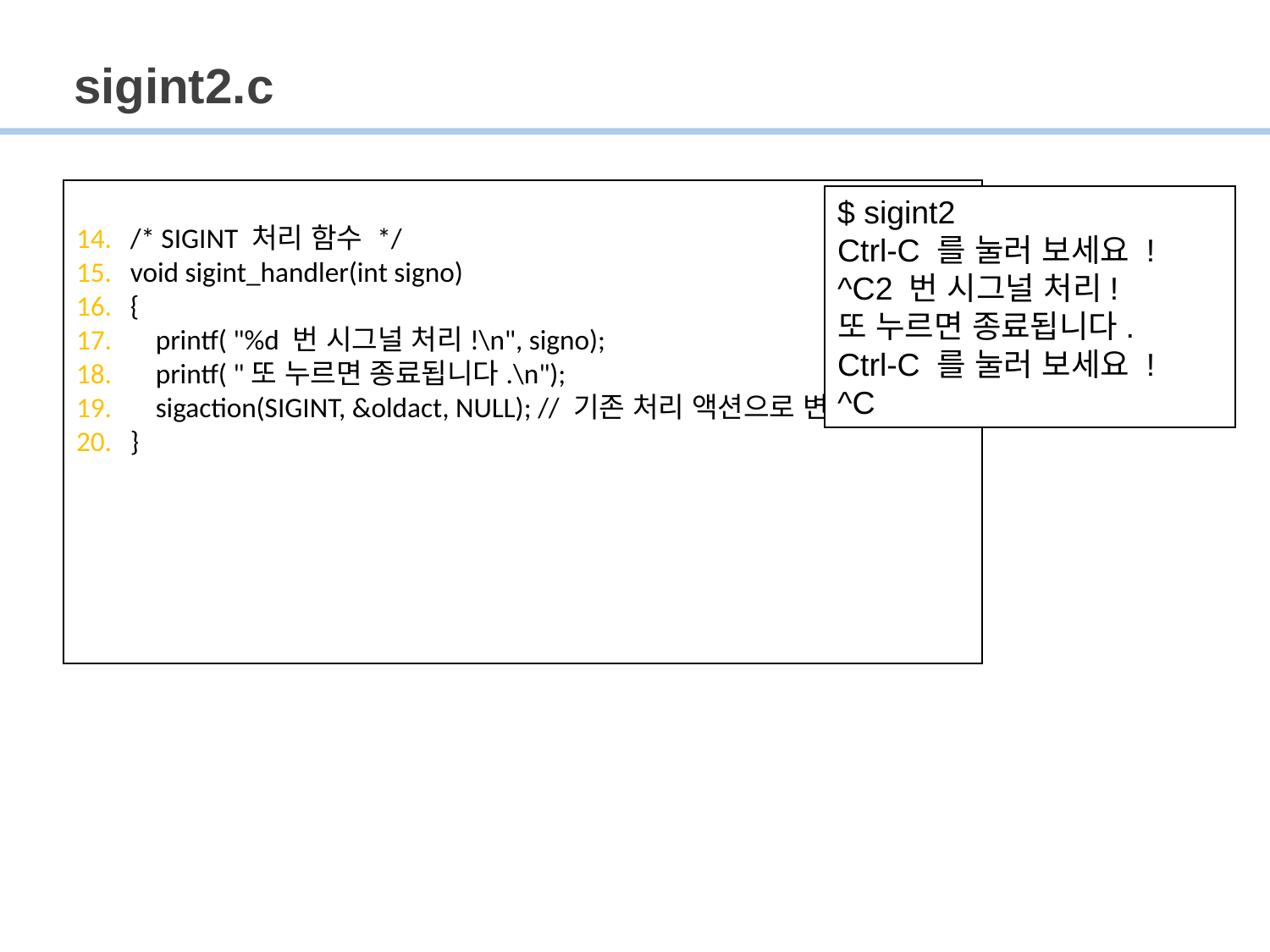

# sigint2.c

 /* SIGINT 처리 함수 */
 void sigint_handler(int signo)
 {
     printf( "%d 번 시그널 처리!\n", signo);
     printf( "또 누르면 종료됩니다.\n");
     sigaction(SIGINT, &oldact, NULL); // 기존 처리 액션으로 변경
 }

$ sigint2
Ctrl-C 를 눌러 보세요 !
^C2 번 시그널 처리!
또 누르면 종료됩니다.
Ctrl-C 를 눌러 보세요 !
^C